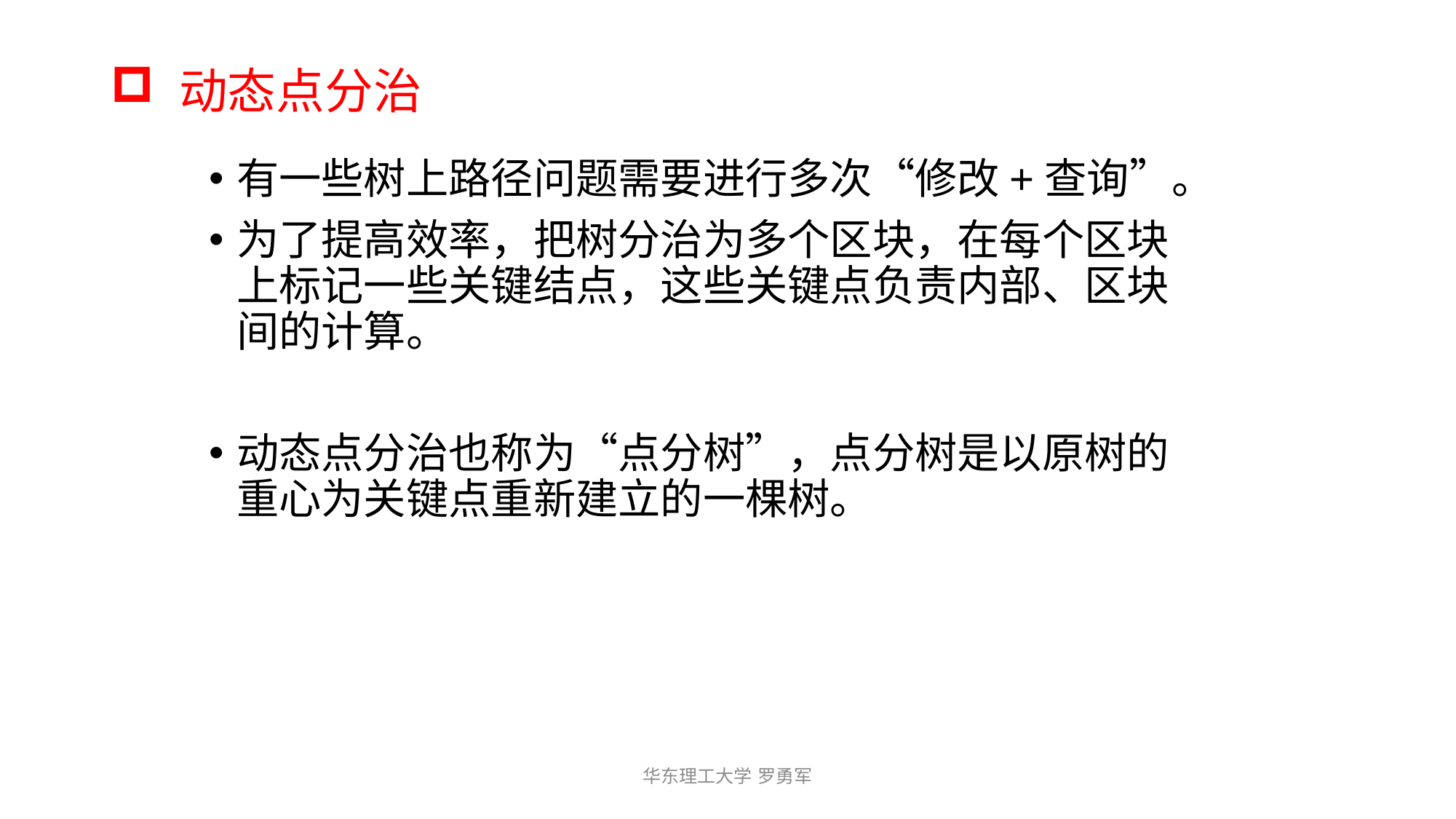

# 动态点分治
有一些树上路径问题需要进行多次“修改+查询”。
为了提高效率，把树分治为多个区块，在每个区块上标记一些关键结点，这些关键点负责内部、区块间的计算。

动态点分治也称为“点分树”，点分树是以原树的重心为关键点重新建立的一棵树。
华东理工大学 罗勇军